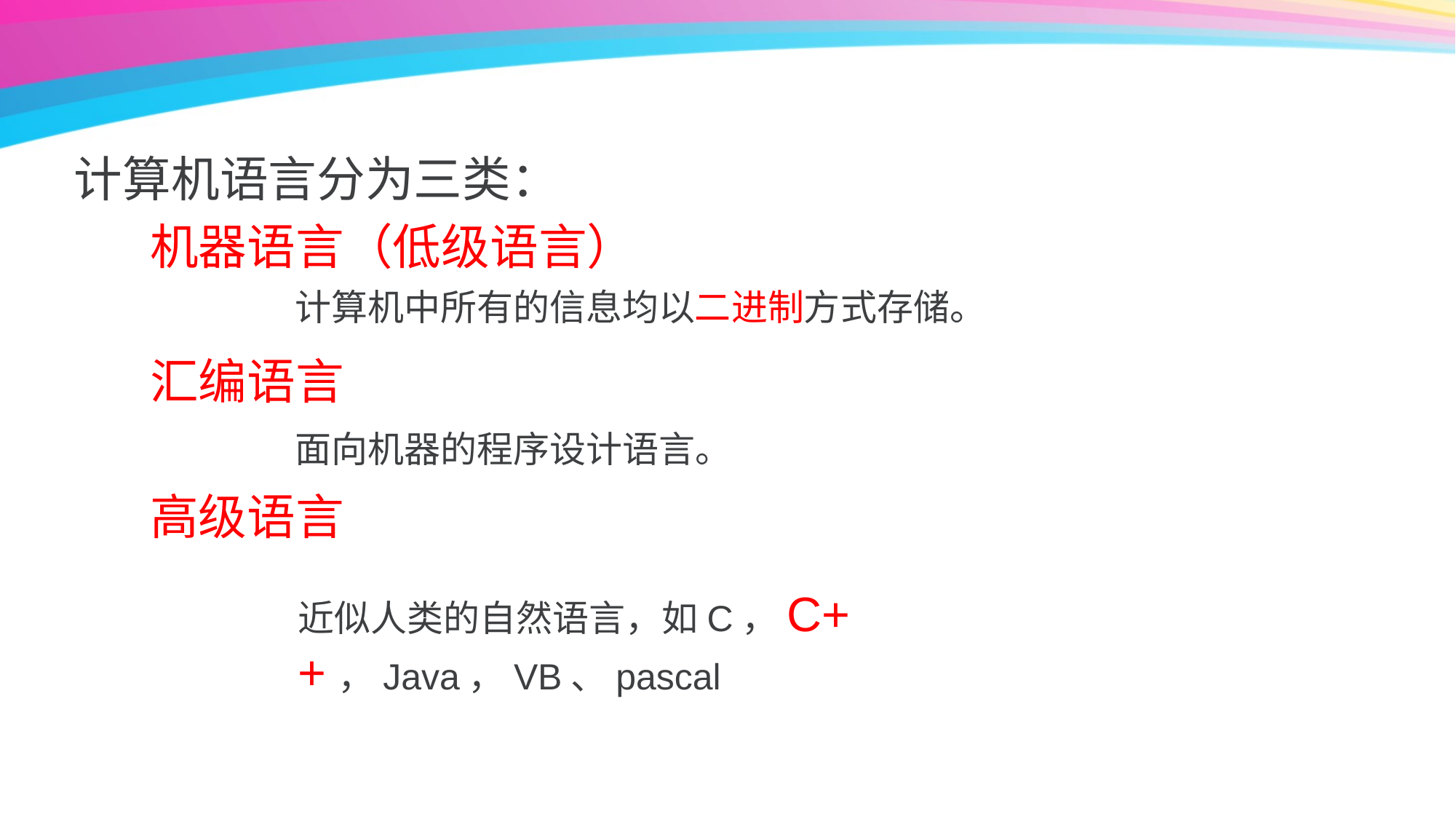

计算机语言分为三类：
   	机器语言（低级语言）

   	汇编语言

  	高级语言
计算机中所有的信息均以二进制方式存储。
面向机器的程序设计语言。
近似人类的自然语言，如C，C++，Java，VB、pascal